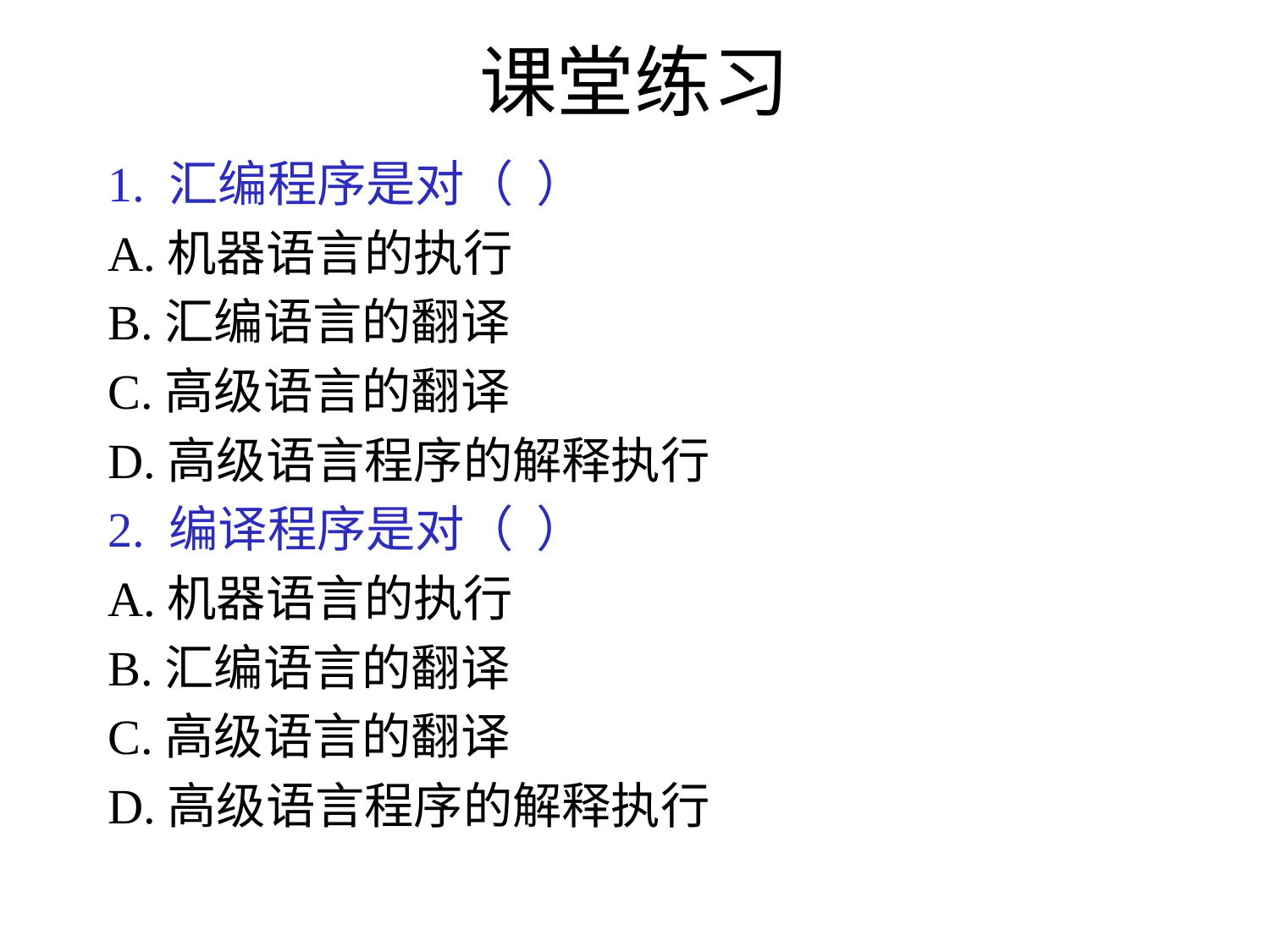

# 课堂练习
1. 汇编程序是对（  ）
A.机器语言的执行
B.汇编语言的翻译
C.高级语言的翻译
D.高级语言程序的解释执行
2. 编译程序是对（  ）
A.机器语言的执行
B.汇编语言的翻译
C.高级语言的翻译
D.高级语言程序的解释执行